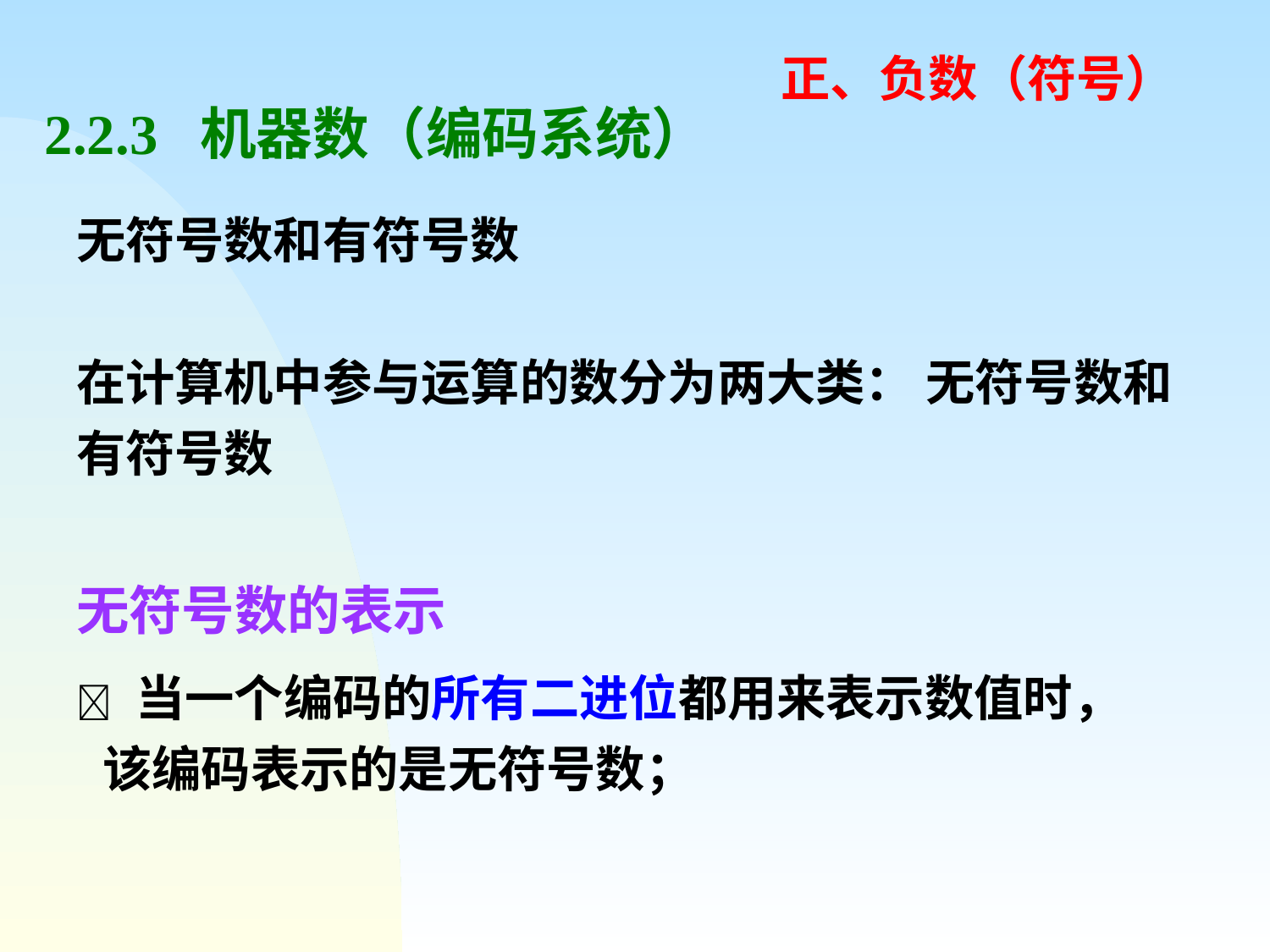

正、负数（符号）
# 2.2.3  机器数（编码系统）
无符号数和有符号数

在计算机中参与运算的数分为两大类： 无符号数和有符号数
无符号数的表示
•  当一个编码的所有二进位都用来表示数值时，该编码表示的是无符号数；
27